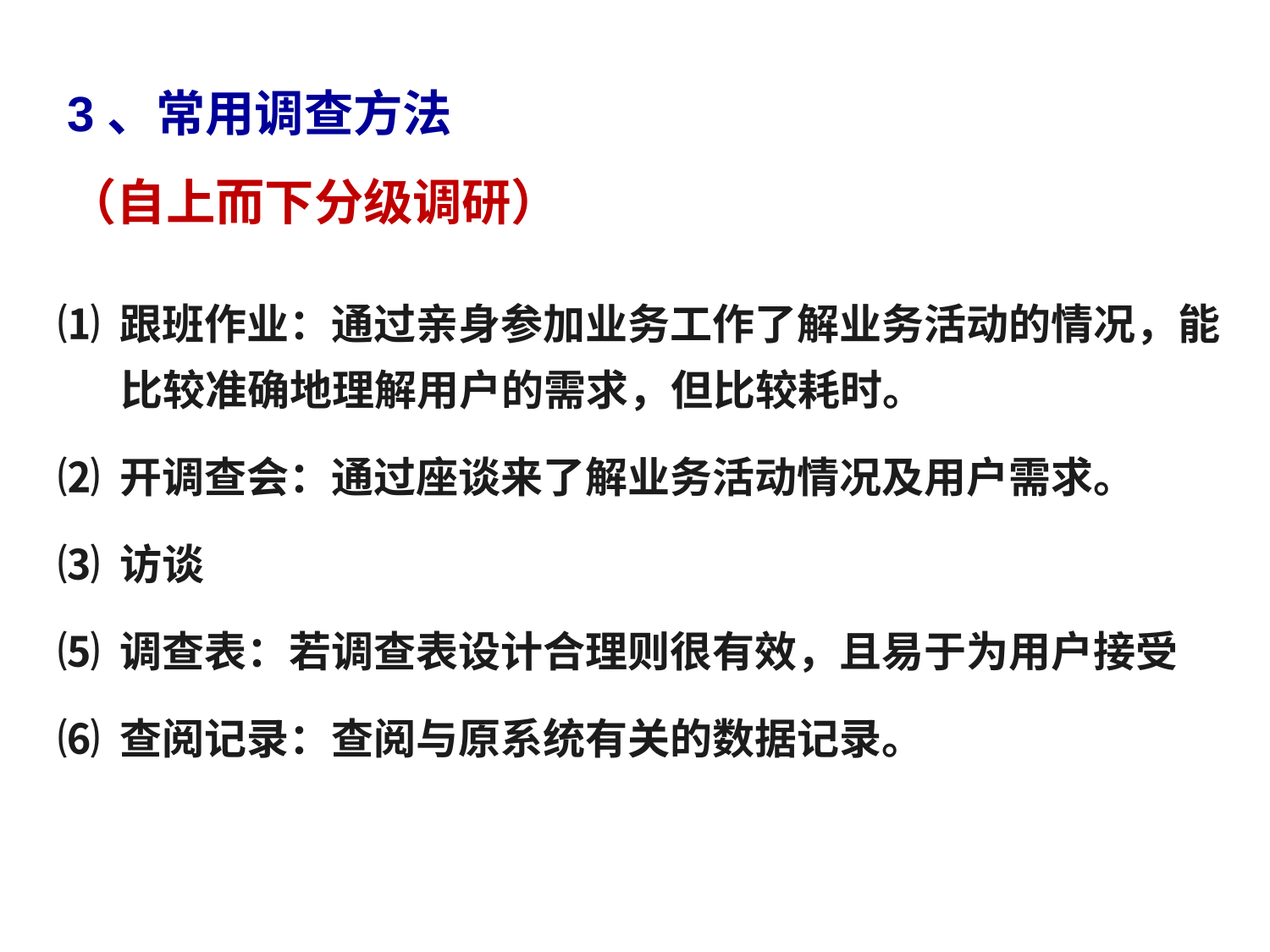

# 3、常用调查方法 （自上而下分级调研）
⑴ 跟班作业：通过亲身参加业务工作了解业务活动的情况，能比较准确地理解用户的需求，但比较耗时。
⑵ 开调查会：通过座谈来了解业务活动情况及用户需求。
⑶ 访谈
⑸ 调查表：若调查表设计合理则很有效，且易于为用户接受
⑹ 查阅记录：查阅与原系统有关的数据记录。